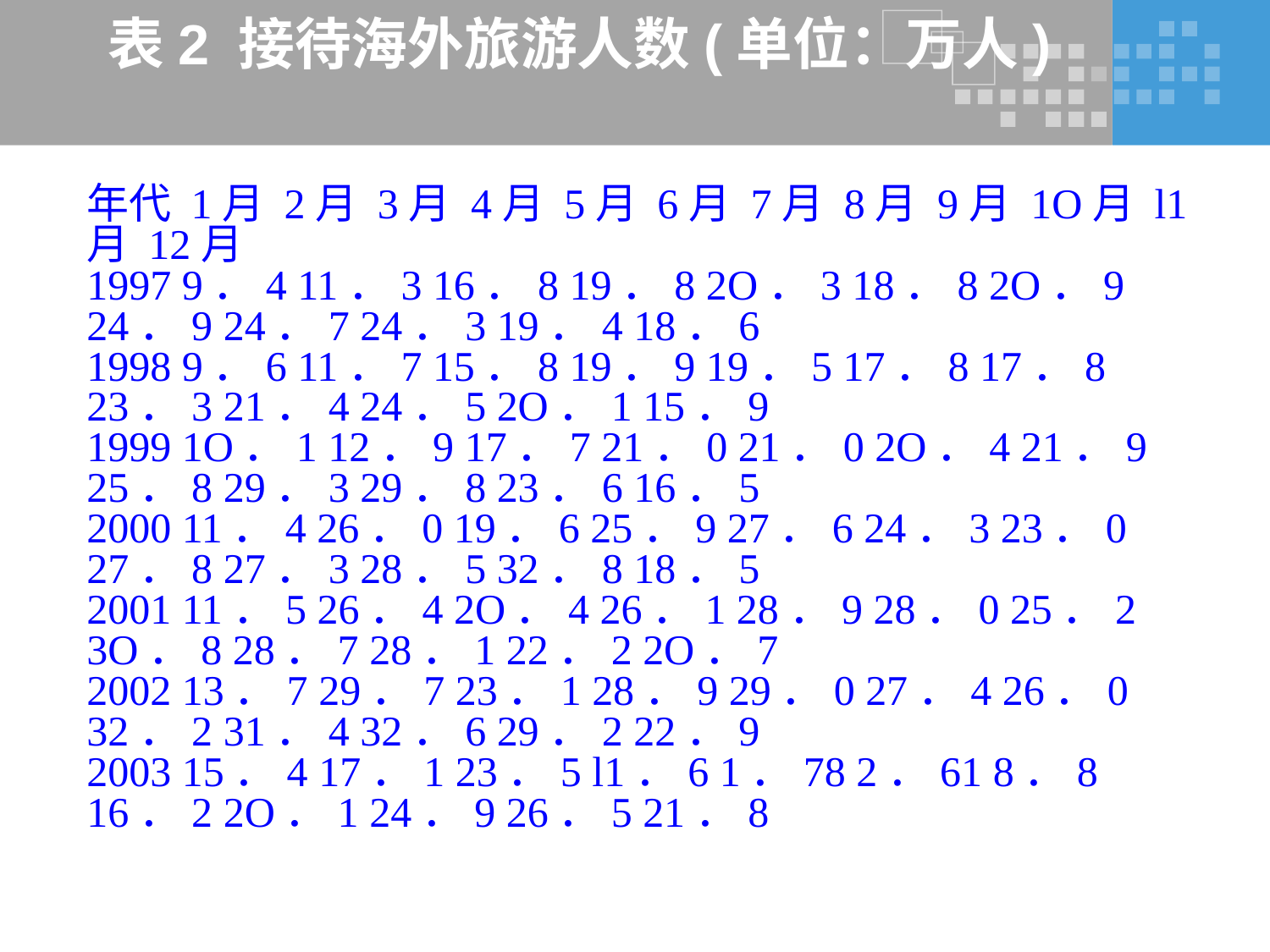

年代 1月 2月 3月 4月 5月 6月 7月 8月 9月 1O月 l1月 12月
1997 9．4 11．3 16．8 19．8 2O．3 18．8 2O．9 24．9 24．7 24．3 19．4 18．6
1998 9．6 11．7 15．8 19．9 19．5 17．8 17．8 23．3 21．4 24．5 2O．1 15．9
1999 1O．1 12．9 17．7 21．0 21．0 2O．4 21．9 25．8 29．3 29．8 23．6 16．5
2000 11．4 26．0 19．6 25．9 27．6 24．3 23．0 27．8 27．3 28．5 32．8 18．5
2001 11．5 26．4 2O．4 26．1 28．9 28．0 25．2 3O．8 28．7 28．1 22．2 2O．7
2002 13．7 29．7 23．1 28．9 29．0 27．4 26．0 32．2 31．4 32．6 29．2 22．9
2003 15．4 17．1 23．5 l1．6 1．78 2．61 8．8 16．2 2O．1 24．9 26．5 21．8
# 表2 接待海外旅游人数(单位：万人)